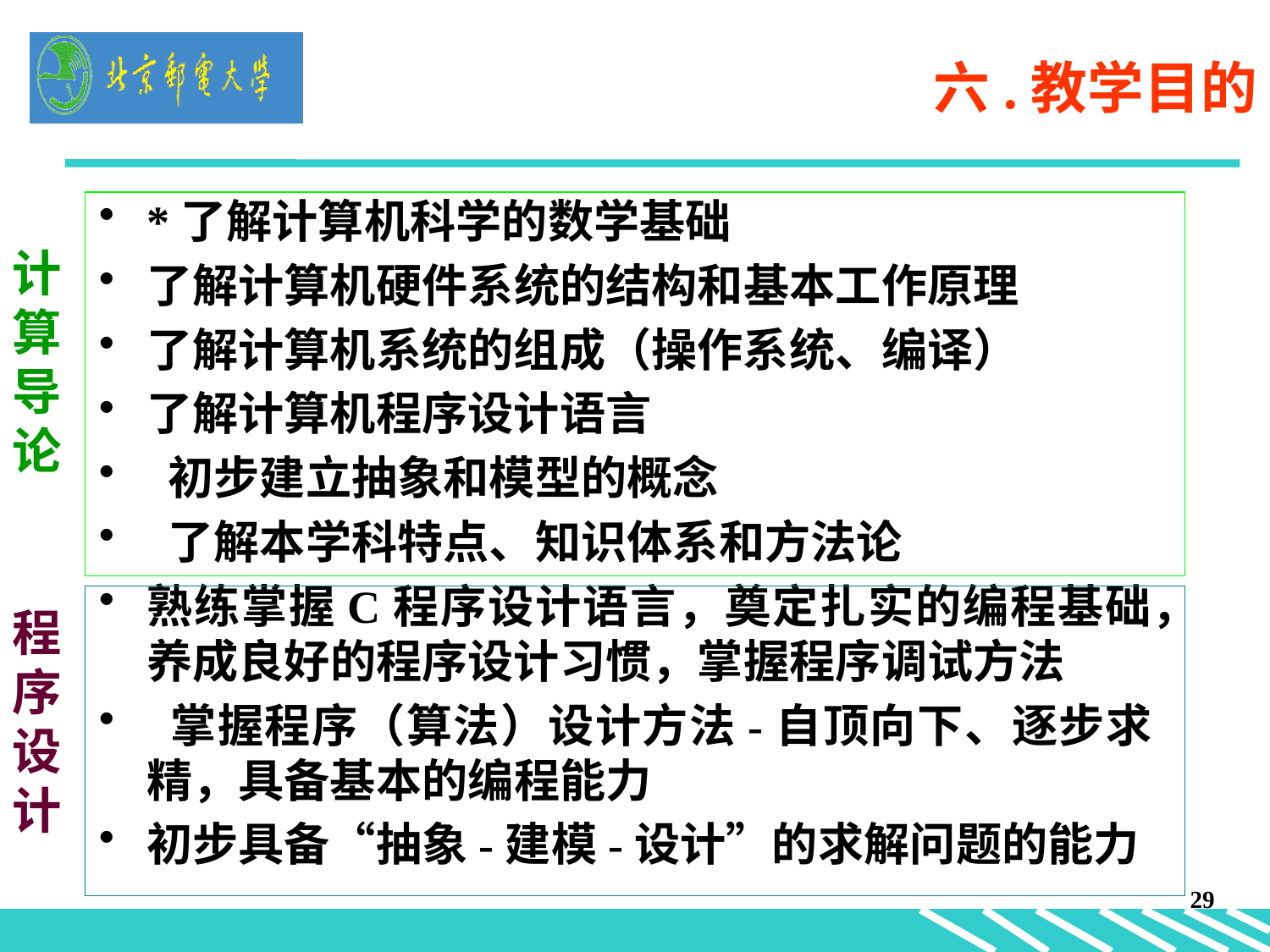

六.教学目的
*了解计算机科学的数学基础
了解计算机硬件系统的结构和基本工作原理
了解计算机系统的组成（操作系统、编译）
了解计算机程序设计语言
 初步建立抽象和模型的概念
 了解本学科特点、知识体系和方法论
熟练掌握C程序设计语言，奠定扎实的编程基础，养成良好的程序设计习惯，掌握程序调试方法
 掌握程序（算法）设计方法-自顶向下、逐步求精，具备基本的编程能力
初步具备“抽象-建模-设计”的求解问题的能力

计算导论

程序设计
29